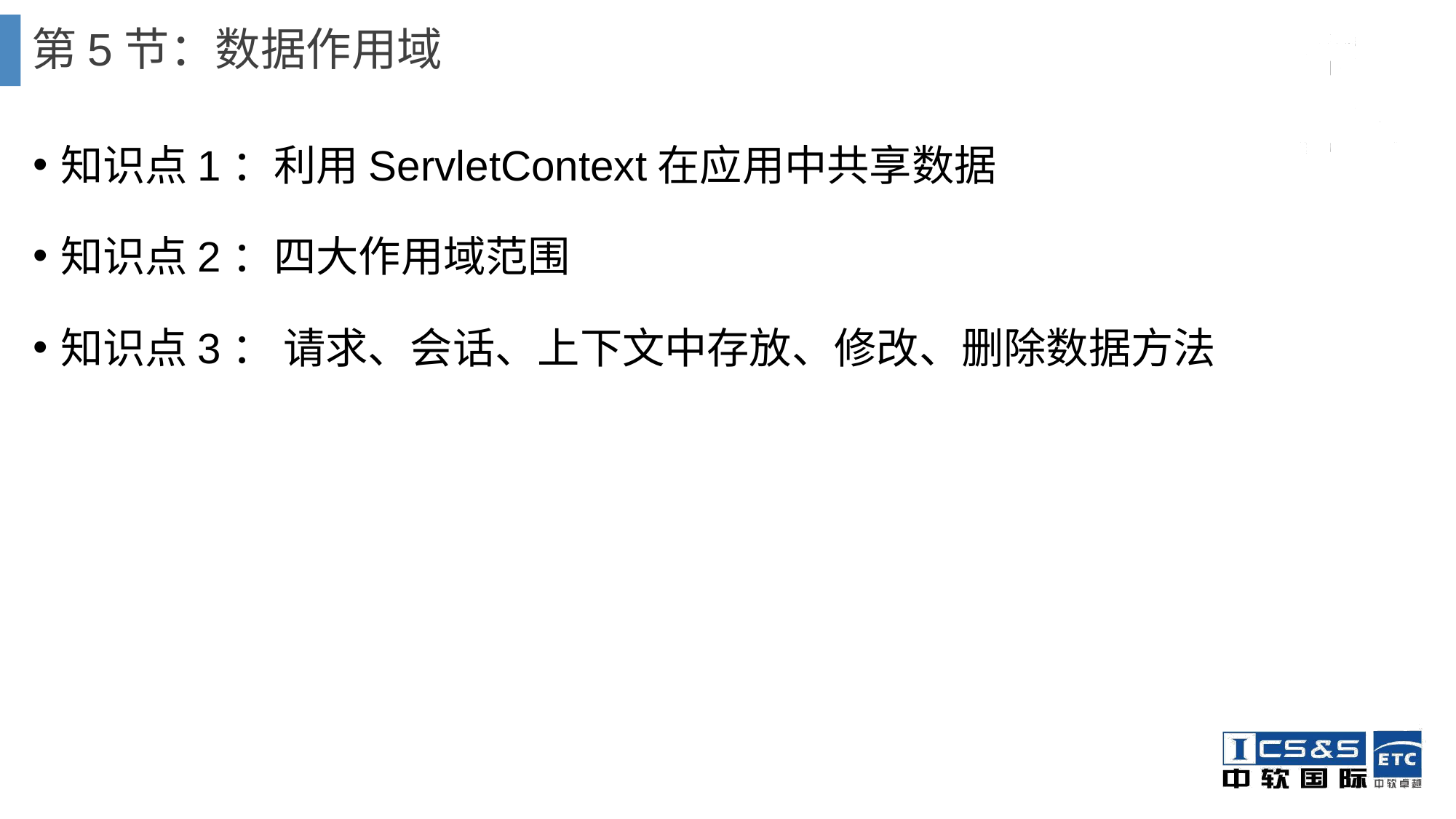

# 第5节：数据作用域
知识点1：利用ServletContext在应用中共享数据
知识点2：四大作用域范围
知识点3： 请求、会话、上下文中存放、修改、删除数据方法